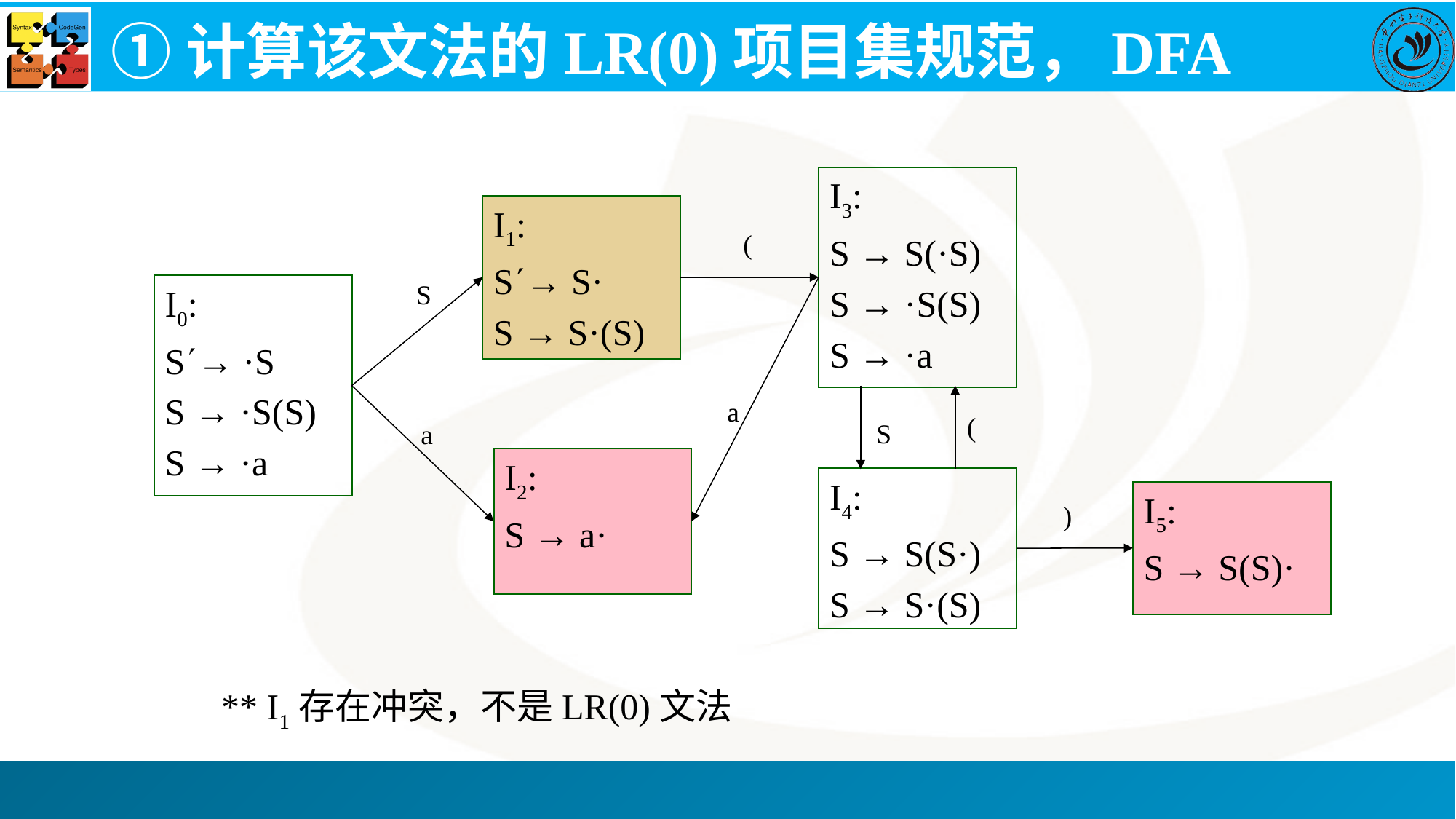

# ①计算该文法的LR(0)项目集规范，DFA
I3:
S → S(·S)
S → ·S(S)
S → ·a
I1:
S′→ S·
S → S·(S)
(
S
I0:
S′→ ·S
S → ·S(S)
S → ·a
a
(
S
a
I2:
S → a·
I4:
S → S(S·)
S → S·(S)
I5:
S → S(S)·
)
** I1存在冲突，不是LR(0)文法